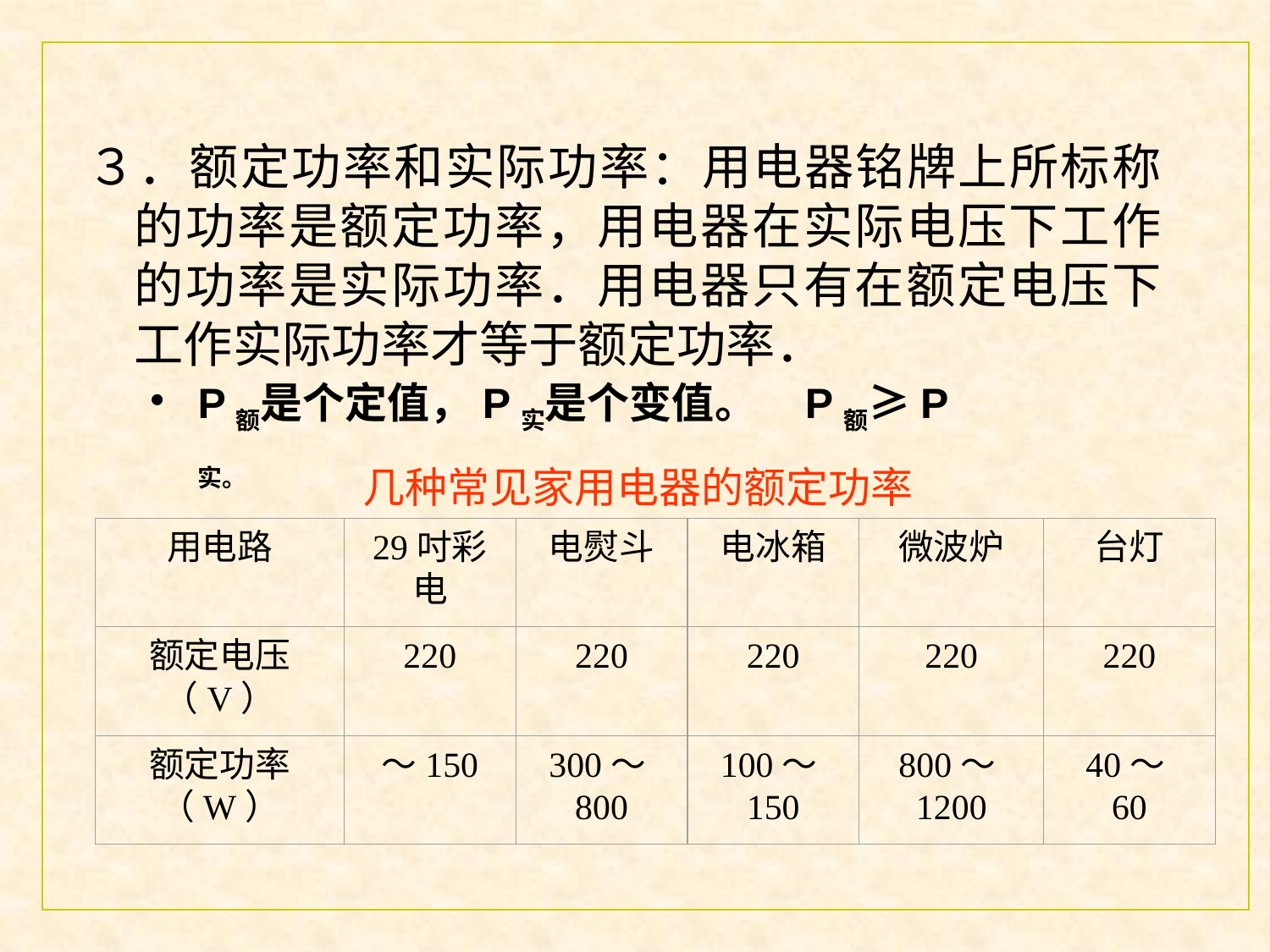

３．额定功率和实际功率：用电器铭牌上所标称的功率是额定功率，用电器在实际电压下工作的功率是实际功率．用电器只有在额定电压下工作实际功率才等于额定功率．
P额是个定值，P实是个变值。    P额≥P实。
几种常见家用电器的额定功率

用电路

29吋彩电

电熨斗

电冰箱

微波炉

台灯

额定电压（V）

220

220

220

220

220

额定功率（W）

～150

300～800

100～150

800～1200

40～60